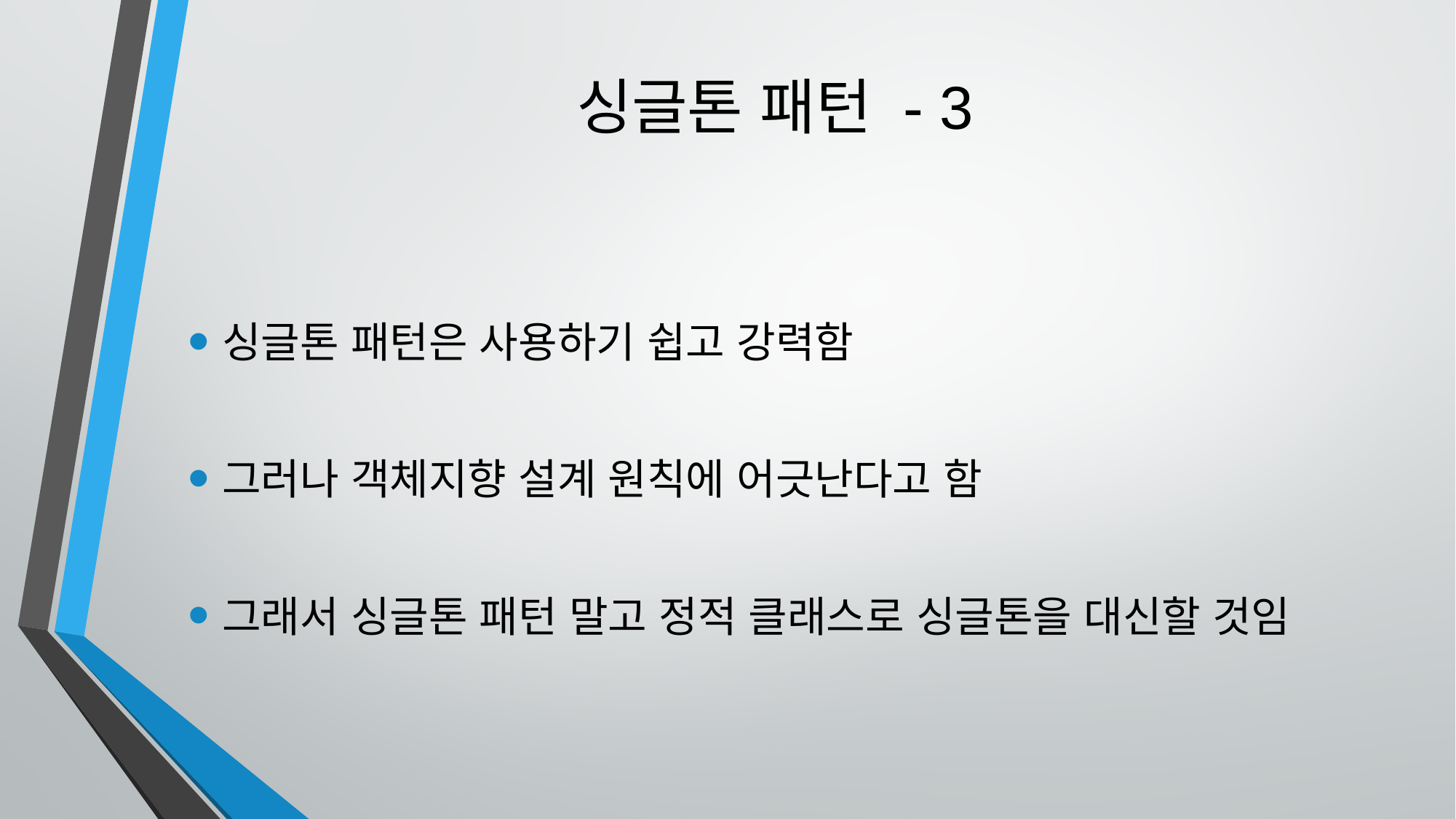

# 싱글톤 패턴 - 3

싱글톤 패턴은 사용하기 쉽고 강력함

그러나 객체지향 설계 원칙에 어긋난다고 함

그래서 싱글톤 패턴 말고 정적 클래스로 싱글톤을 대신할 것임